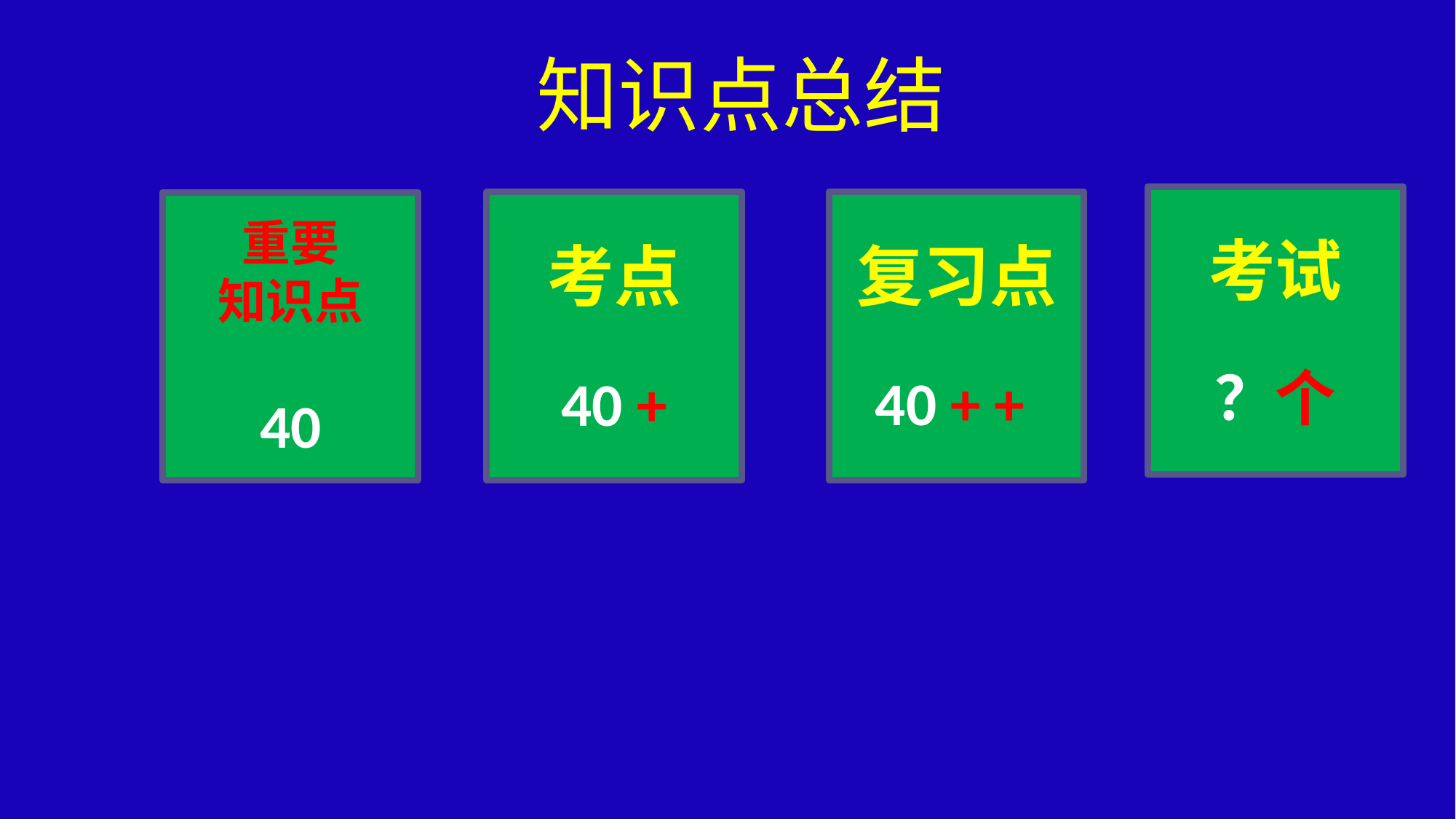

知识点总结
考试

？个
复习点

40 + +
考点

40 +
重要
知识点

40